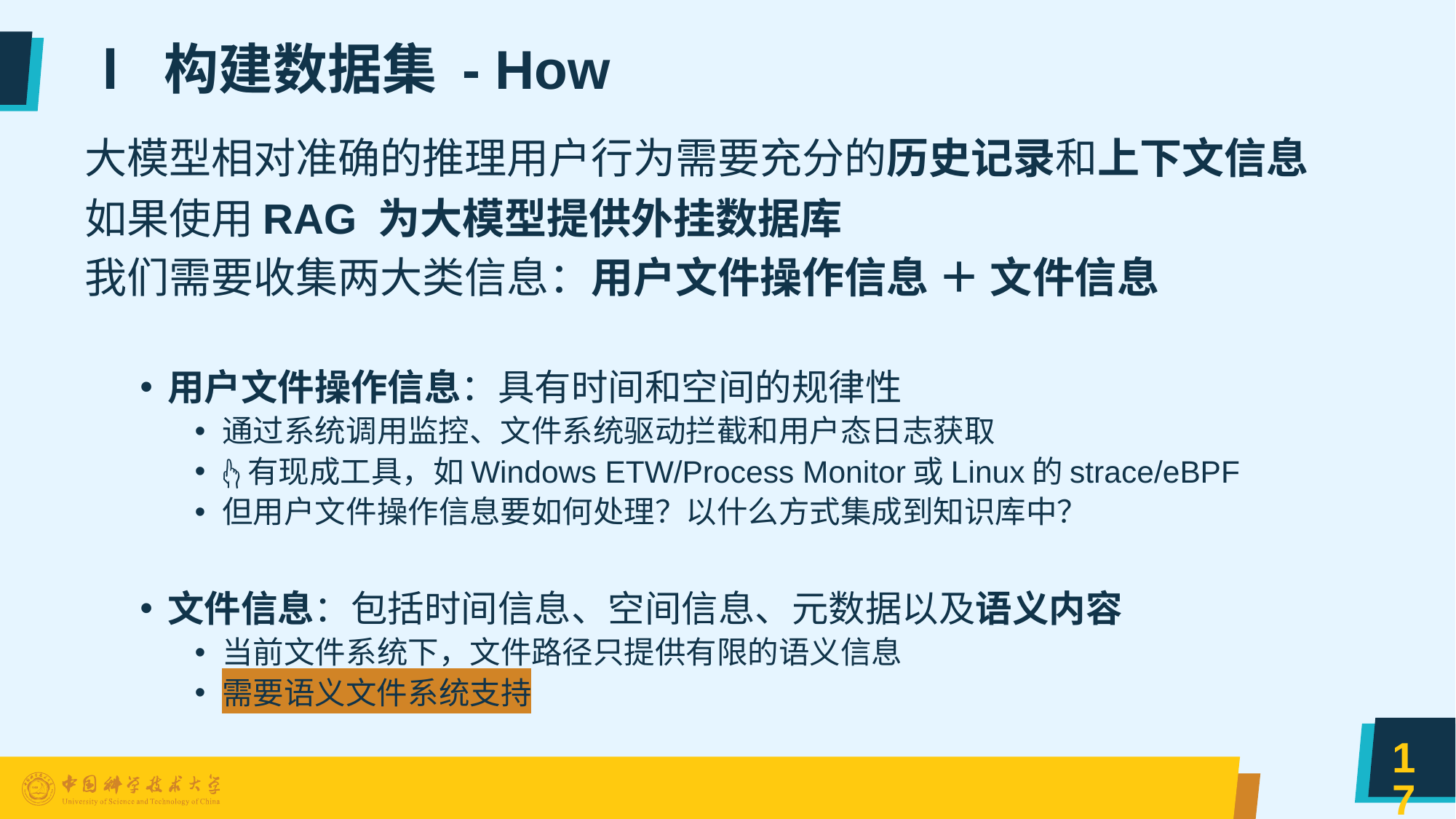

# Ⅰ 构建数据集 - How
大模型相对准确的推理用户行为需要充分的历史记录和上下文信息
如果使用RAG 为大模型提供外挂数据库
我们需要收集两大类信息：用户文件操作信息 ＋ 文件信息

用户文件操作信息：具有时间和空间的规律性
通过系统调用监控、文件系统驱动拦截和用户态日志获取
👆有现成工具，如Windows ETW/Process Monitor或Linux的strace/eBPF
但用户文件操作信息要如何处理？以什么方式集成到知识库中？

文件信息：包括时间信息、空间信息、元数据以及语义内容
当前文件系统下，文件路径只提供有限的语义信息
需要语义文件系统支持

17